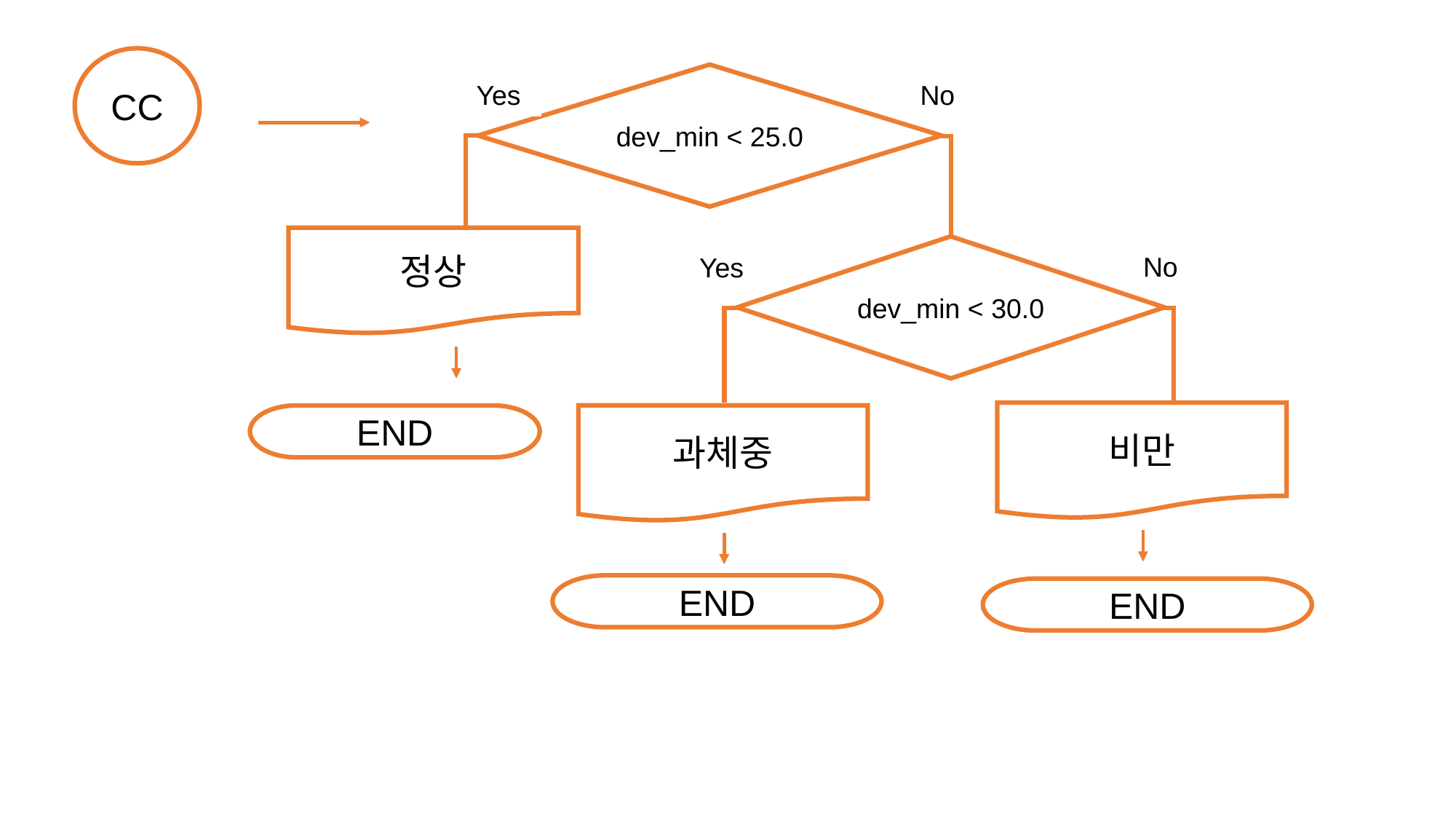

CC
dev_min < 25.0
No
Yes
정상
dev_min < 30.0
No
Yes
비만
과체중
END
END
END